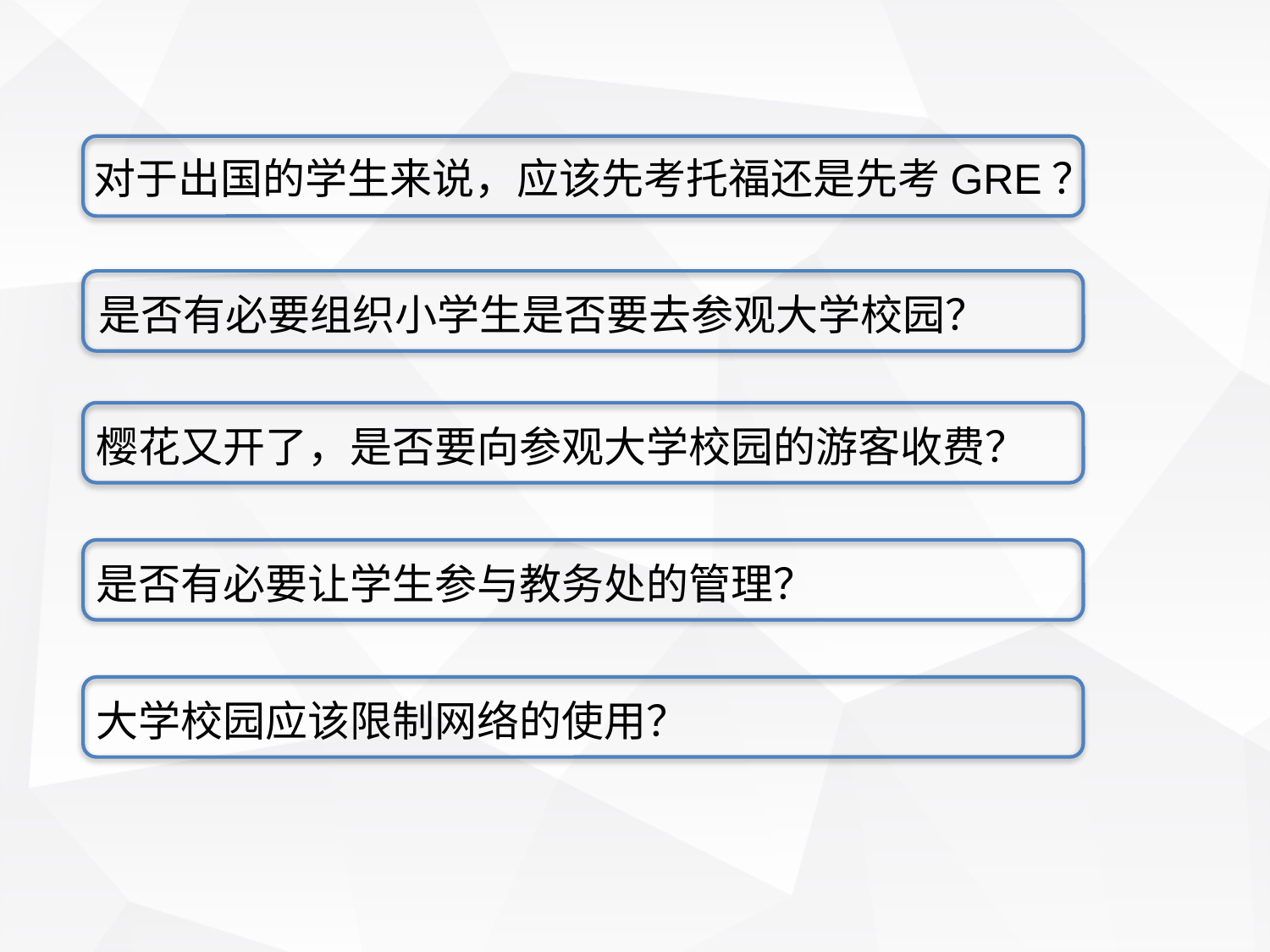

对于出国的学生来说，应该先考托福还是先考GRE？

是否有必要组织小学生是否要去参观大学校园？

樱花又开了，是否要向参观大学校园的游客收费？

是否有必要让学生参与教务处的管理？

大学校园应该限制网络的使用？